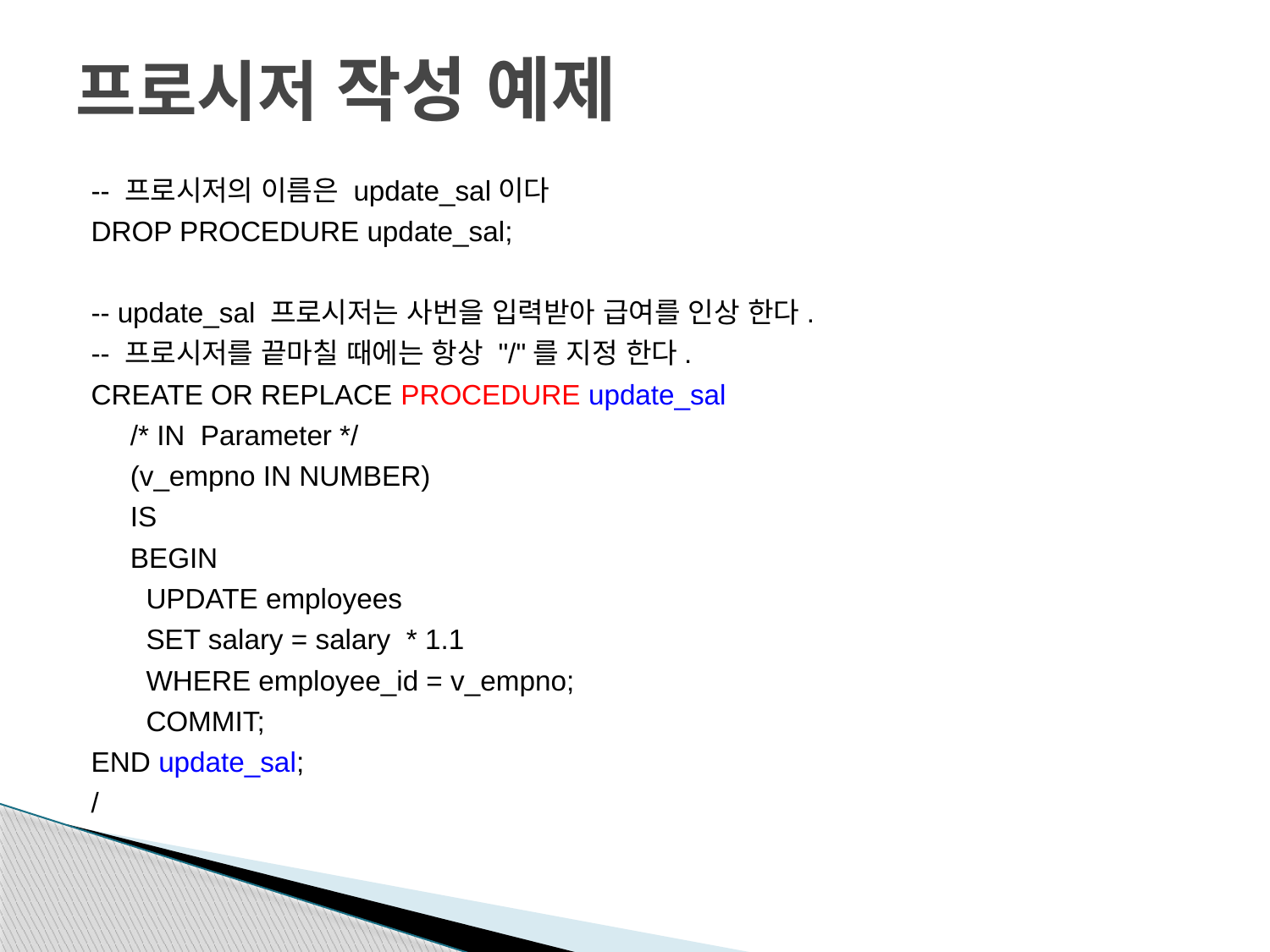

# 프로시저 작성 예제
-- 프로시저의 이름은 update_sal이다
DROP PROCEDURE update_sal;

-- update_sal 프로시저는 사번을 입력받아 급여를 인상 한다.
-- 프로시저를 끝마칠 때에는 항상 "/"를 지정 한다.
CREATE OR REPLACE PROCEDURE update_sal
     /* IN  Parameter */
     (v_empno IN NUMBER)
     IS
     BEGIN
       UPDATE employees
       SET salary = salary  * 1.1
       WHERE employee_id = v_empno;
       COMMIT;
END update_sal;
/